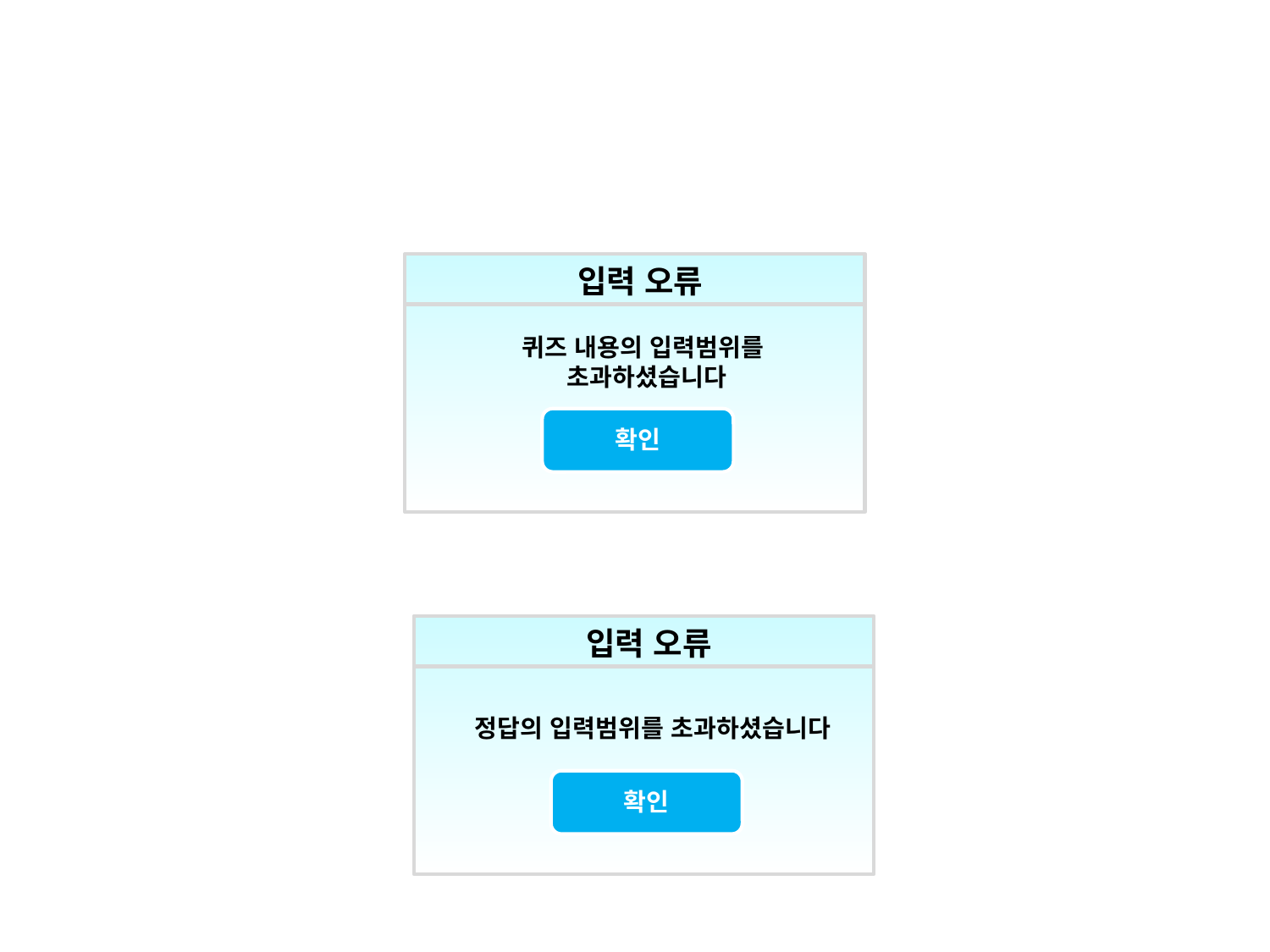

입력 오류
퀴즈 내용의 입력범위를
초과하셨습니다

확인

입력 오류
정답의 입력범위를 초과하셨습니다

확인